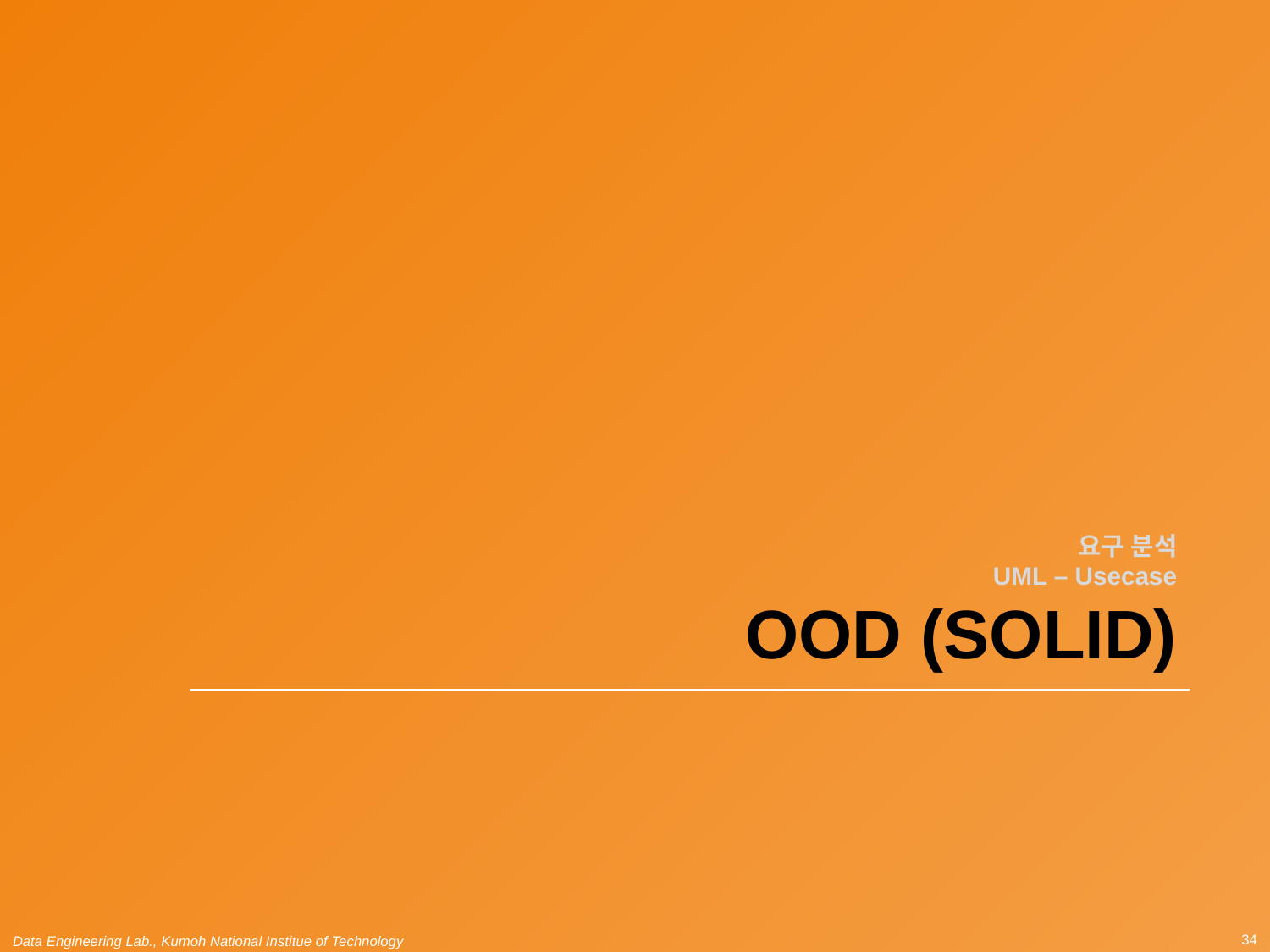

# 요구 분석 UML – Usecase OOD (SOLID)

34
Data Engineering Lab., Kumoh National Institue of Technology